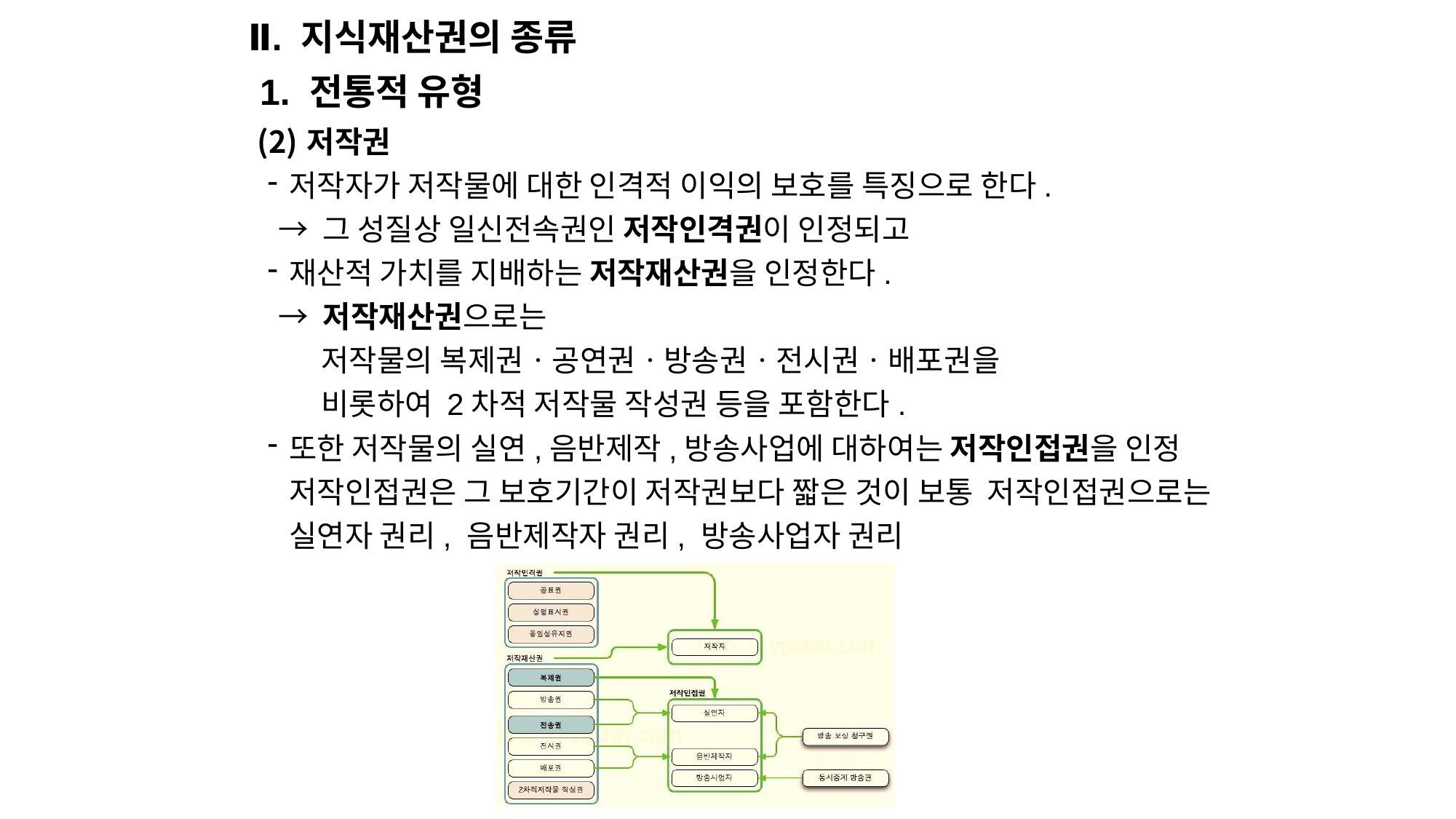

# Ⅱ. 지식재산권의 종류
1. 전통적 유형
저작권
저작자가 저작물에 대한 인격적 이익의 보호를 특징으로 한다.
→ 그 성질상 일신전속권인 저작인격권이 인정되고
재산적 가치를 지배하는 저작재산권을 인정한다.
→ 저작재산권으로는
저작물의 복제권ㆍ공연권ㆍ방송권ㆍ전시권ㆍ배포권을  비롯하여 2차적 저작물 작성권 등을 포함한다.
또한 저작물의 실연,음반제작,방송사업에 대하여는 저작인접권을 인정  저작인접권은 그 보호기간이 저작권보다 짧은 것이 보통  저작인접권으로는 실연자 권리, 음반제작자 권리, 방송사업자 권리